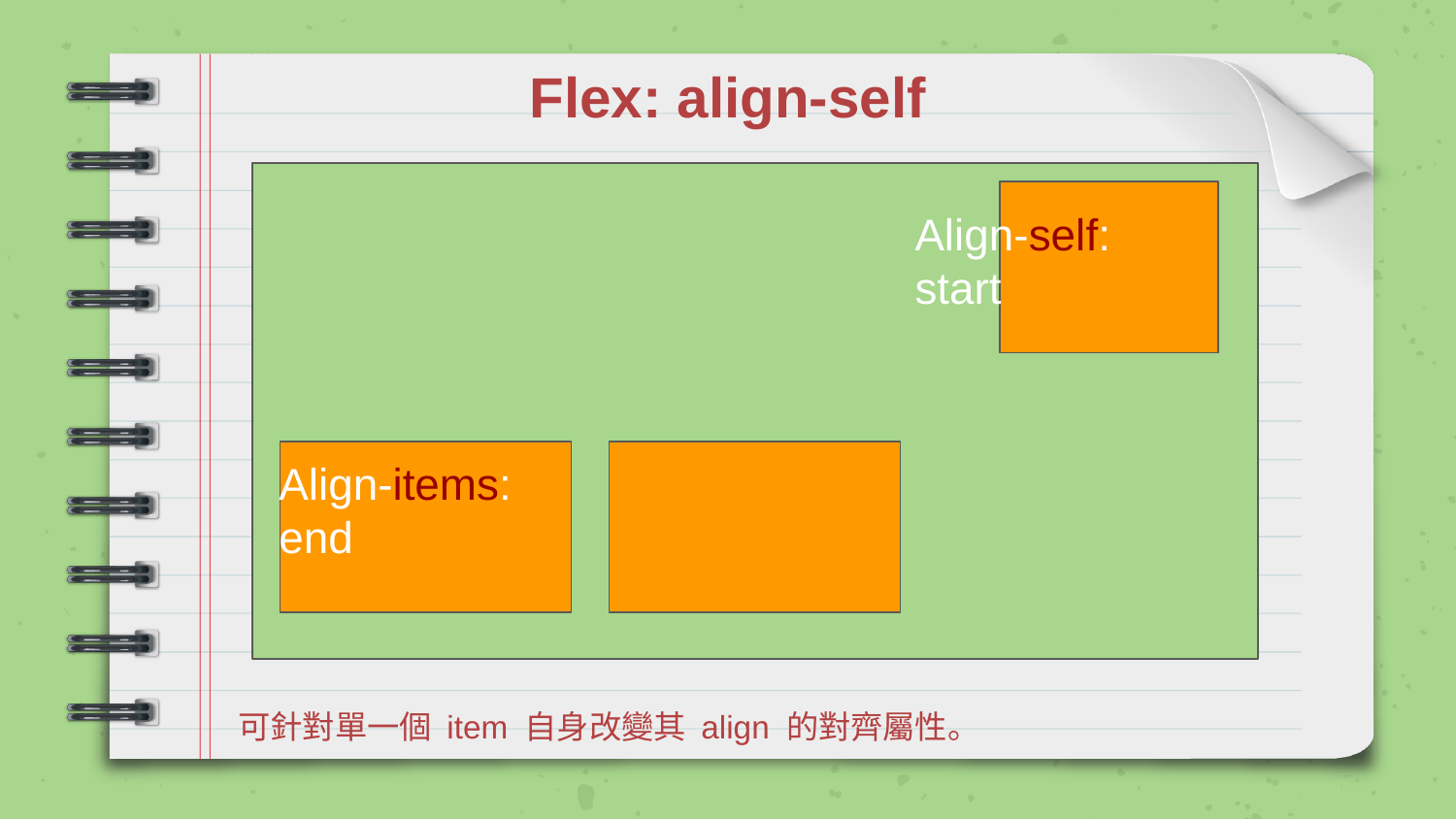

# Flex: align-self

Align-self:
start
Align-items:
end

可針對單一個 item 自身改變其 align 的對齊屬性。